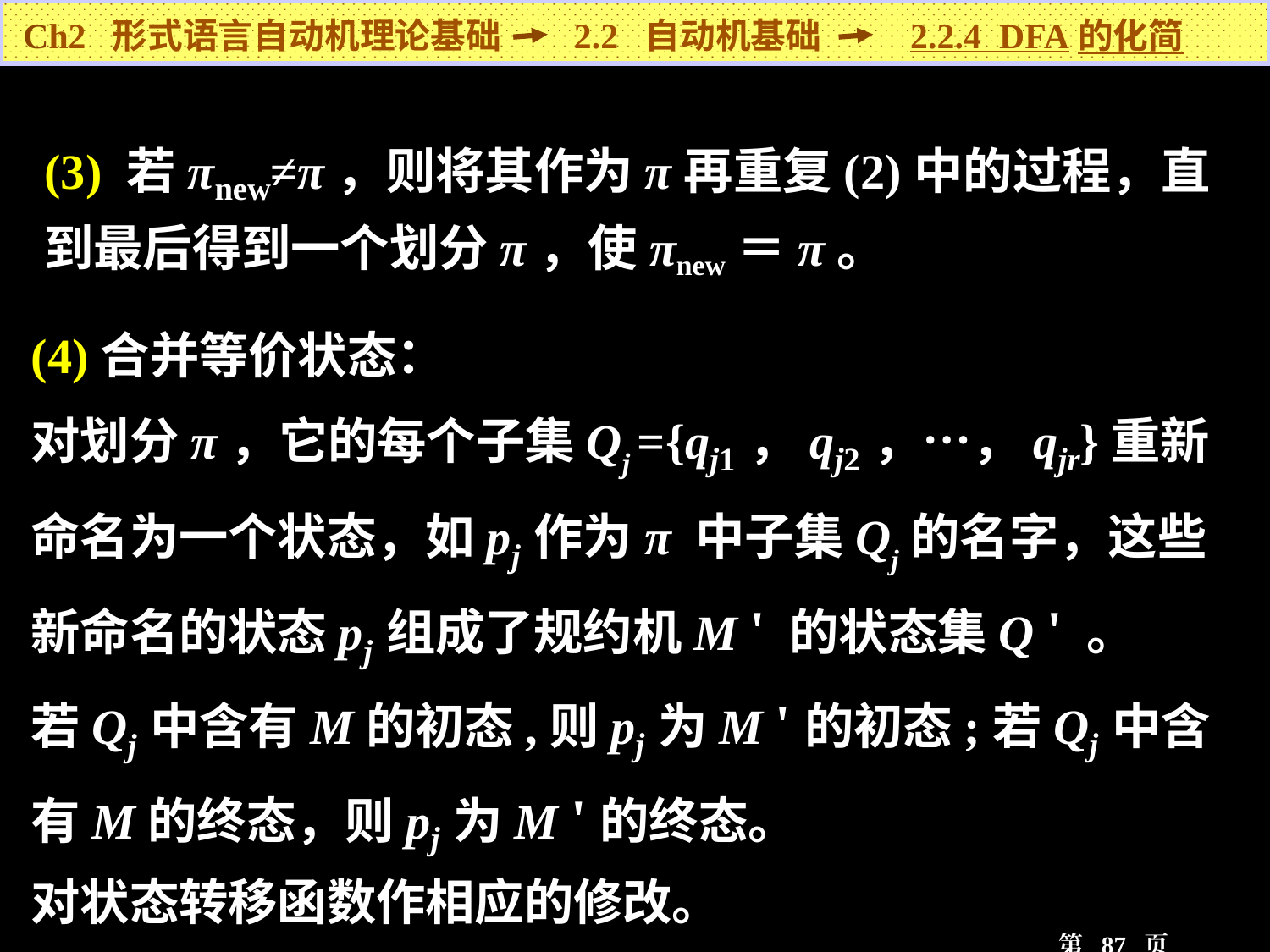

Ch2  形式语言自动机理论基础        2.2  自动机基础          2.2.4  DFA的化简

(3) 若πnew≠π，则将其作为π再重复(2)中的过程，直到最后得到一个划分π，使πnew＝π。
(4)合并等价状态：
对划分π，它的每个子集Qj ={qj1，qj2，…，qjr}重新命名为一个状态，如pj作为π 中子集Qj的名字，这些新命名的状态pj组成了规约机M ' 的状态集Q ' 。
若Qj中含有M的初态,则pj为M '的初态;若Qj中含有M的终态，则pj为M '的终态。
对状态转移函数作相应的修改。